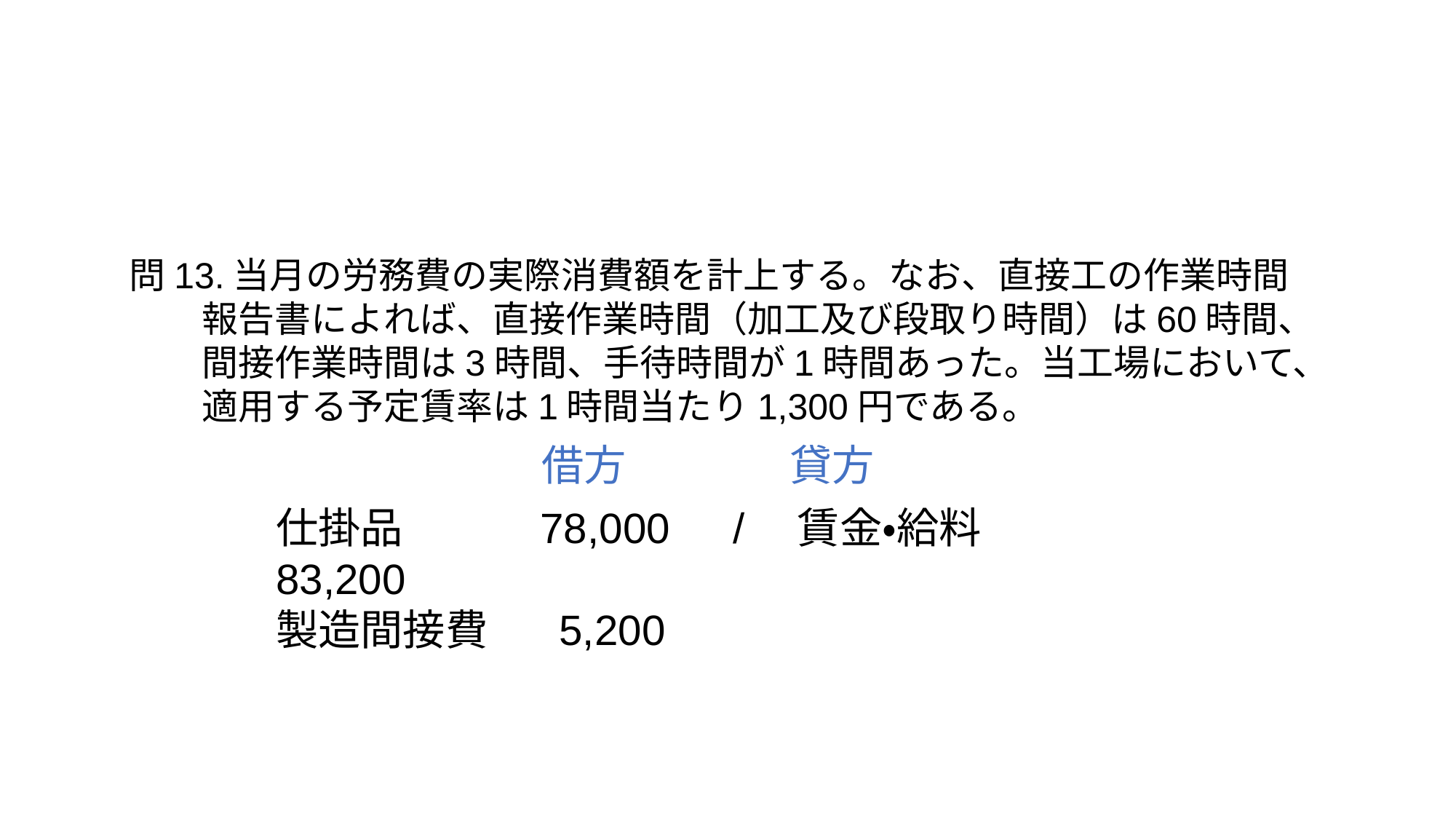

問13.当月の労務費の実際消費額を計上する。なお、直接工の作業時間
　　報告書によれば、直接作業時間（加工及び段取り時間）は60時間、
　　間接作業時間は3時間、手待時間が1時間あった。当工場において、
　　適用する予定賃率は1時間当たり1,300円である。
借方
貸方
仕掛品　　　78,000　/　賃金・給料　83,200
製造間接費　  5,200